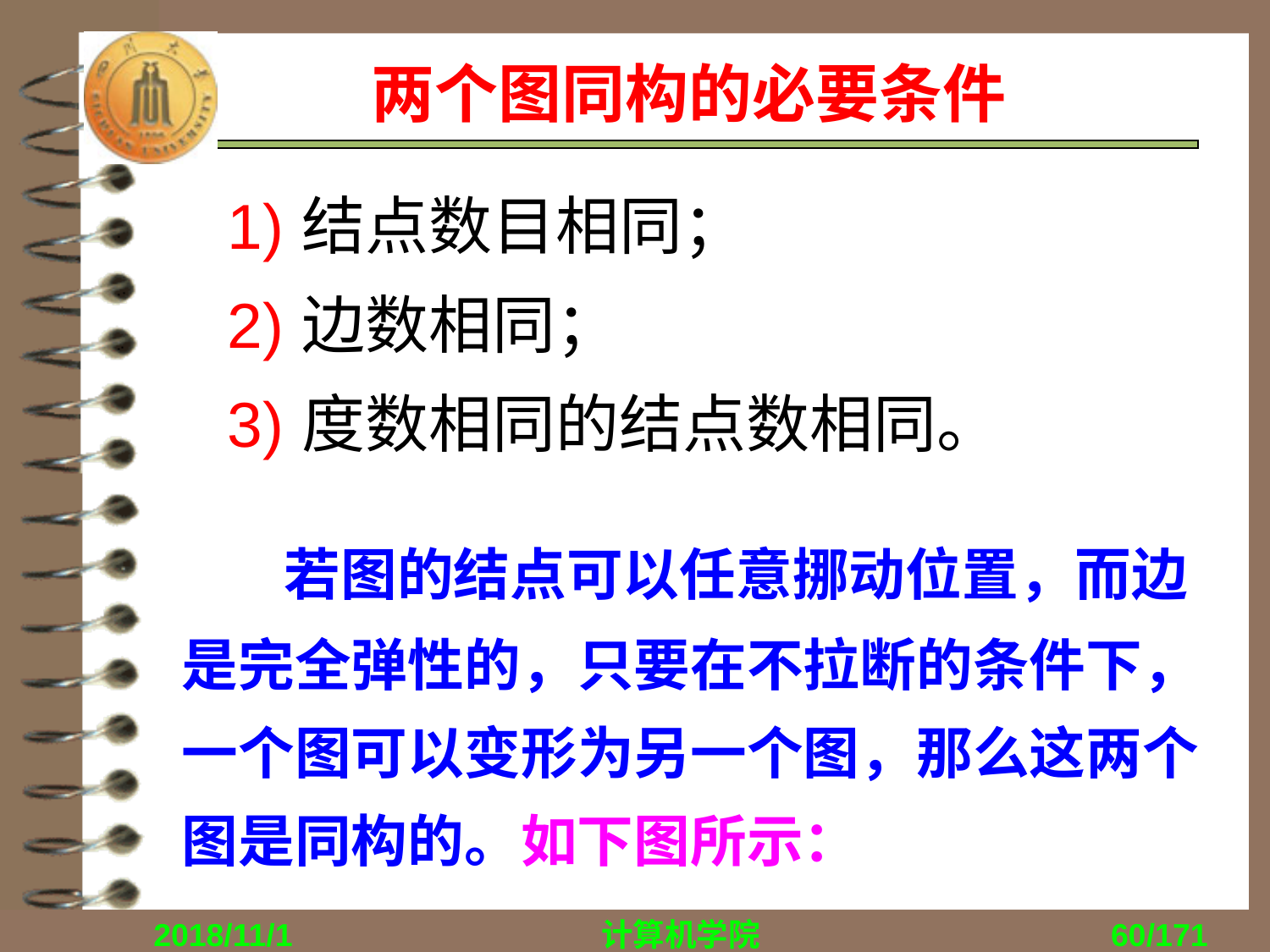

# 两个图同构的必要条件
结点数目相同；
边数相同；
度数相同的结点数相同。
注意：这三个条件并不是充分条件。例如下面两个图满足这三个条件，但它们不同构。
　　若图的结点可以任意挪动位置，而边
是完全弹性的，只要在不拉断的条件下，
一个图可以变形为另一个图，那么这两个
图是同构的。如下图所示：
y

u
x
v

y

u
x
v

2018/11/1
计算机学院
60/171